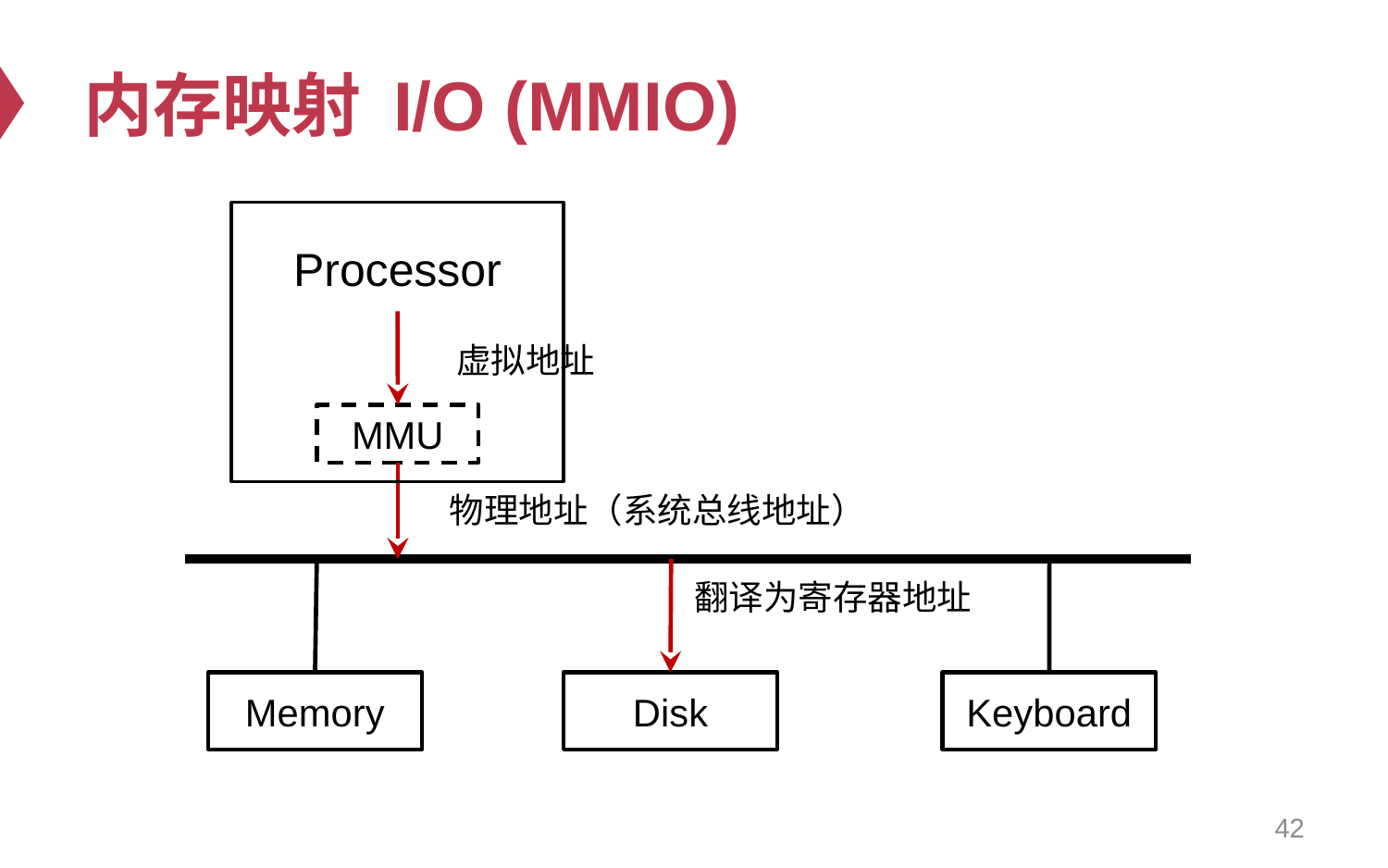

# 内存映射 I/O (MMIO)

Processor
虚拟地址
MMU
物理地址（系统总线地址）
翻译为寄存器地址
Memory
Disk
Keyboard
42